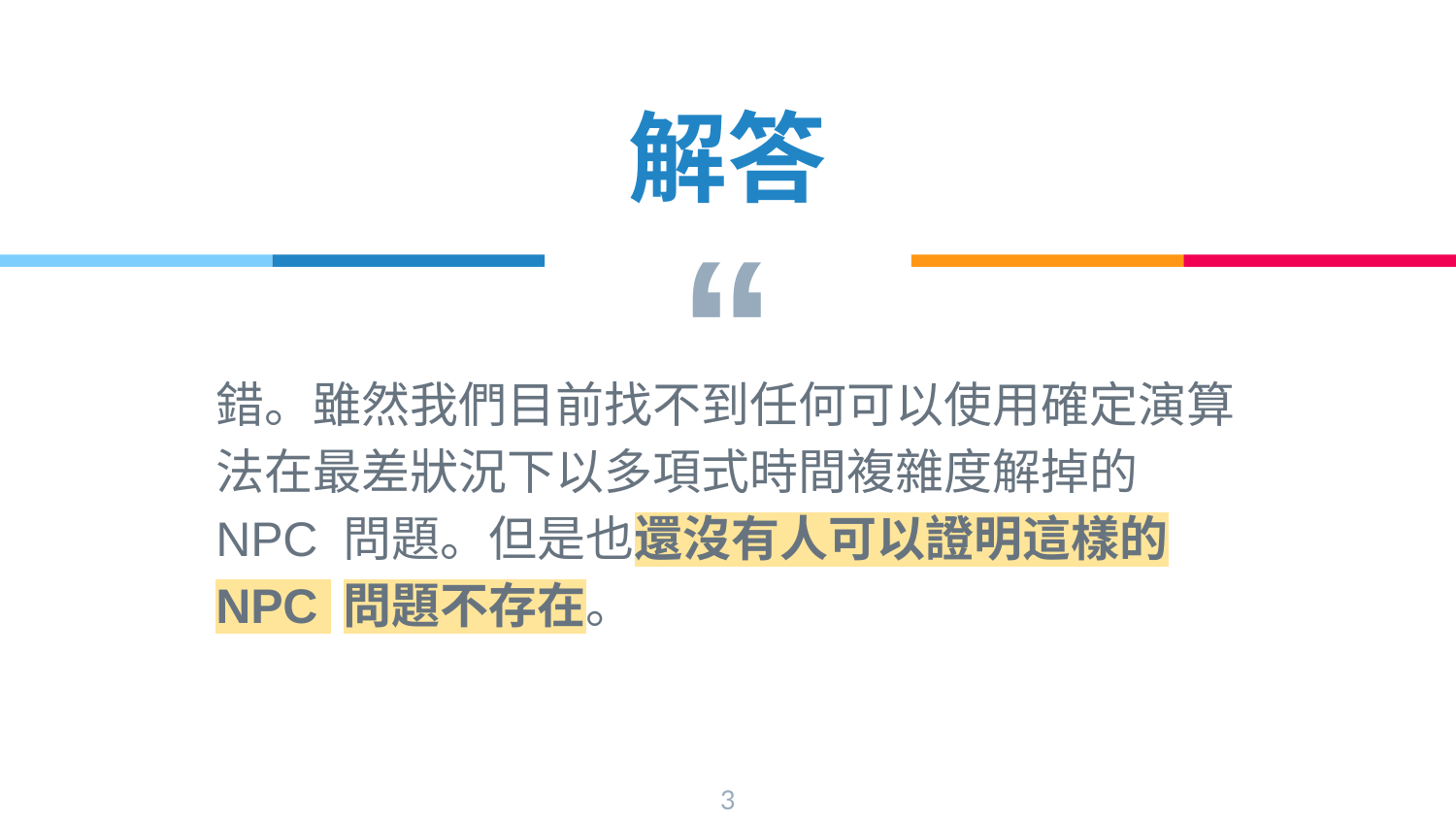

解答
錯。雖然我們目前找不到任何可以使用確定演算法在最差狀況下以多項式時間複雜度解掉的NPC 問題。但是也還沒有人可以證明這樣的 NPC 問題不存在。
3